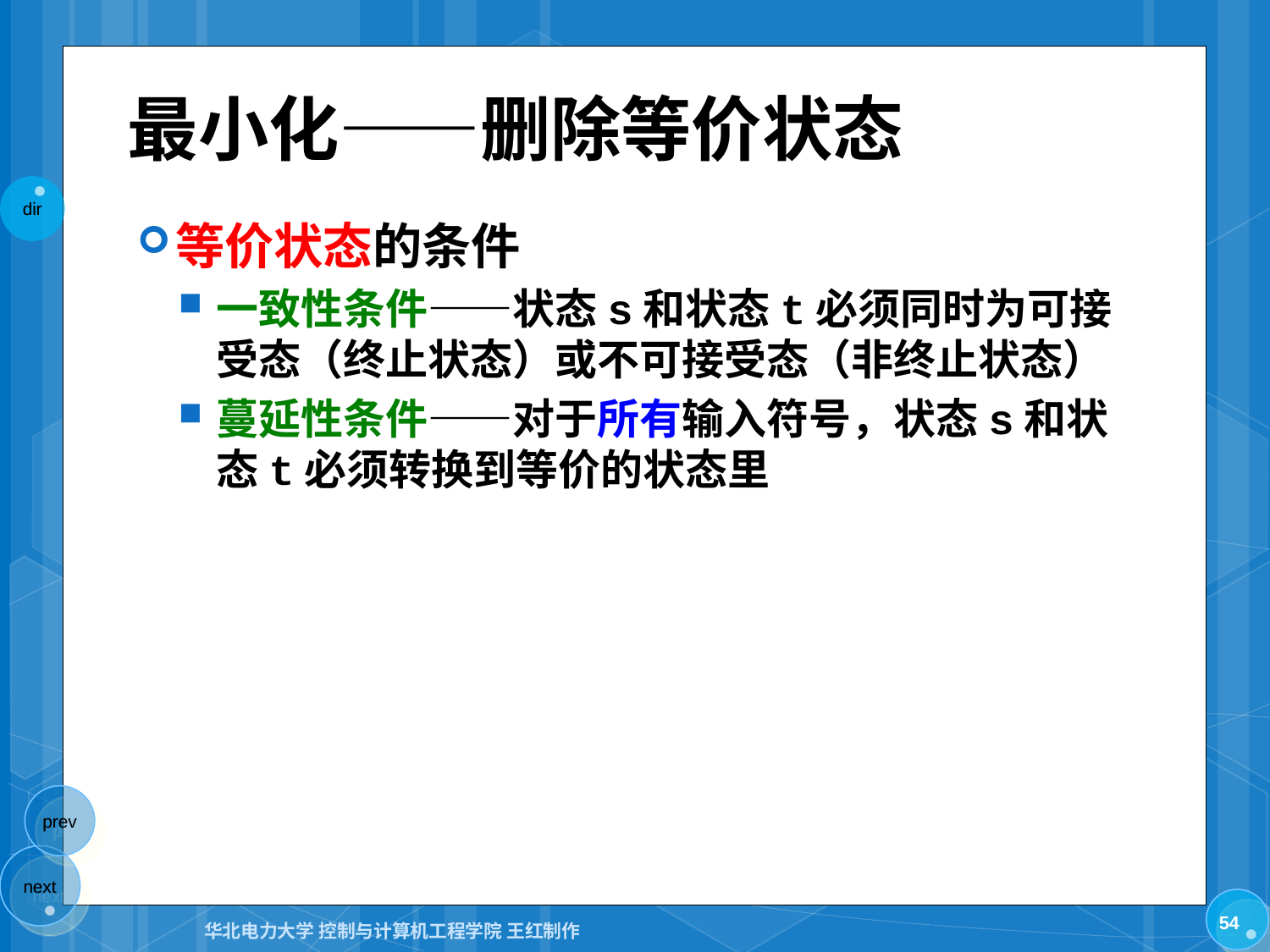

# 最小化——删除等价状态
等价状态的条件
一致性条件——状态s和状态t必须同时为可接受态（终止状态）或不可接受态（非终止状态）
蔓延性条件——对于所有输入符号，状态s和状态t必须转换到等价的状态里
54
华北电力大学 控制与计算机工程学院 王红制作